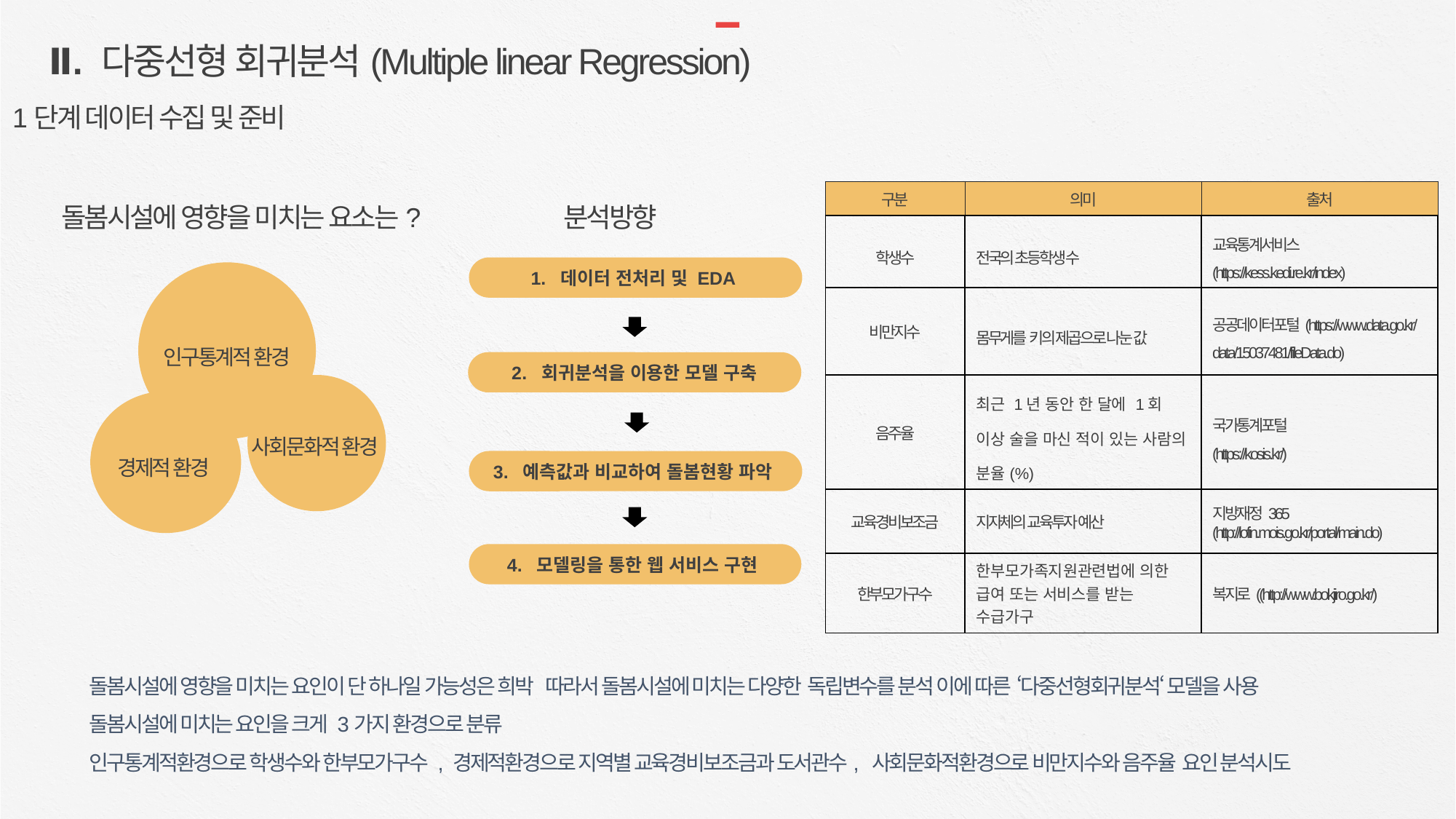

Ⅱ. 다중선형 회귀분석(Multiple linear Regression)
1단계 데이터 수집 및 준비
| 구분 | 의미 | 출처 |
| --- | --- | --- |
| 학생수 | 전국의 초등학생 수 | 교육통계서비스 (https://kess.kedi.re.kr/index) |
| 비만지수 | 몸무게를 키의 제곱으로 나눈 값 | 공공데이터포털(https://www.data.go.kr/data/15037481/fileData.do) |
| 음주율 | 최근 1년 동안 한 달에 1회 이상 술을 마신 적이 있는 사람의 분율(%) | 국가통계포털 (https://kosis.kr/) |
| 교육경비보조금 | 지자체의 교육투자 예산 | 지방재정365 (http://lofin.mois.go.kr/portal/main.do) |
| 한부모가구수 | 한부모가족지원관련법에 의한 급여 또는 서비스를 받는 수급가구 | 복지로((http://www.bokjiro.go.kr/) |
돌봄시설에 영향을 미치는 요소는?
분석방향
1.  데이터 전처리 및 EDA

인구통계적 환경
2.  회귀분석을 이용한 모델 구축

사회문화적 환경
경제적 환경
3.  예측값과 비교하여 돌봄현황 파악

4.  모델링을 통한 웹 서비스 구현
돌봄시설에 영향을 미치는 요인이 단 하나일 가능성은 희박   따라서 돌봄시설에 미치는 다양한  독립변수를 분석 이에 따른  ‘다중선형회귀분석‘ 모델을 사용
돌봄시설에 미치는 요인을 크게 3가지 환경으로 분류
인구통계적환경으로 학생수와 한부모가구수 , 경제적환경으로 지역별 교육경비보조금과 도서관수,  사회문화적환경으로 비만지수와 음주율  요인 분석시도